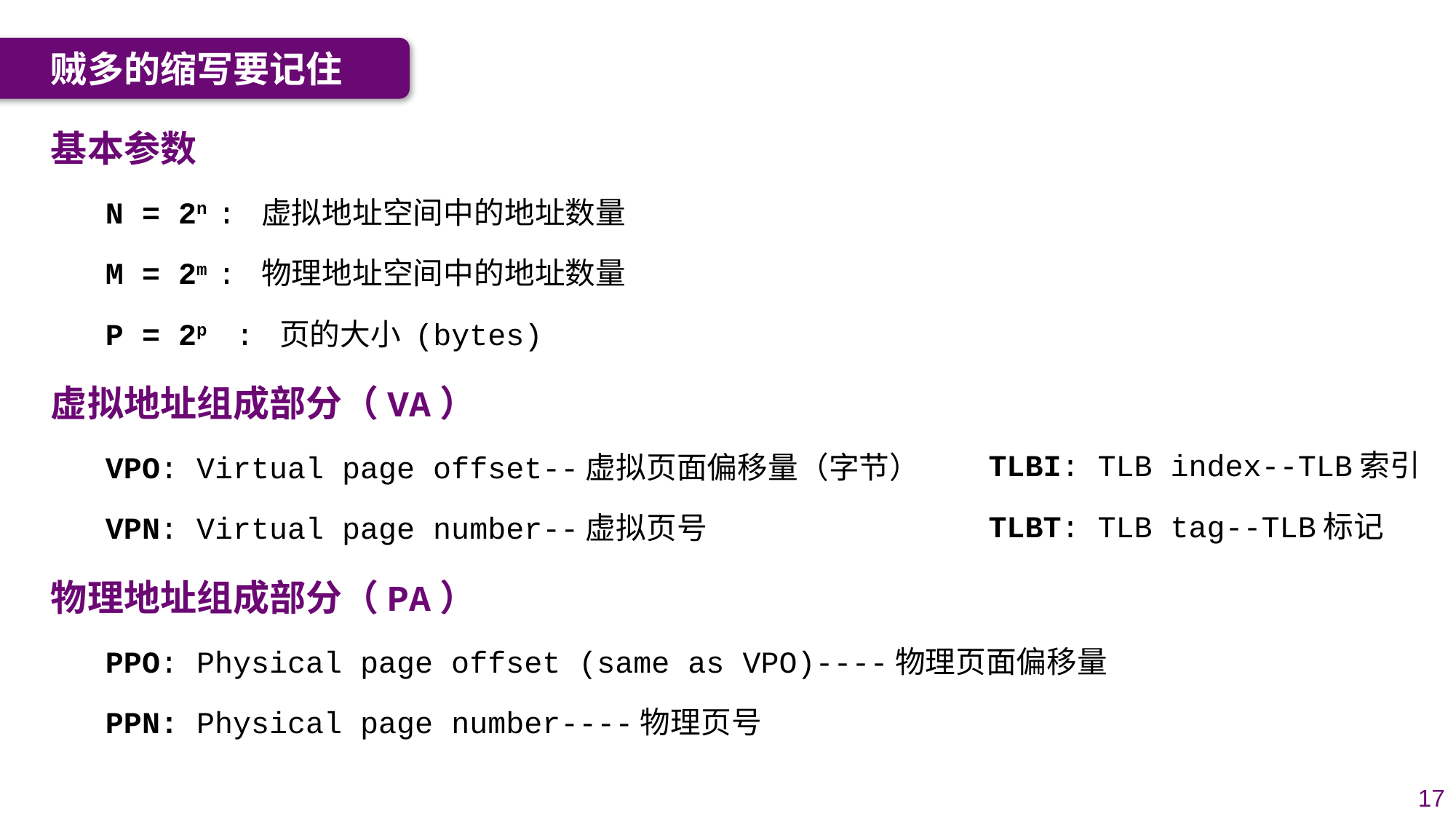

贼多的缩写要记住
基本参数
N = 2n : 虚拟地址空间中的地址数量
M = 2m : 物理地址空间中的地址数量
P = 2p  : 页的大小 (bytes)
虚拟地址组成部分（VA）
VPO: Virtual page offset--虚拟页面偏移量（字节）
VPN: Virtual page number--虚拟页号
物理地址组成部分（PA）
PPO: Physical page offset (same as VPO)----物理页面偏移量
PPN: Physical page number----物理页号

TLBI: TLB index--TLB索引
TLBT: TLB tag--TLB标记
17